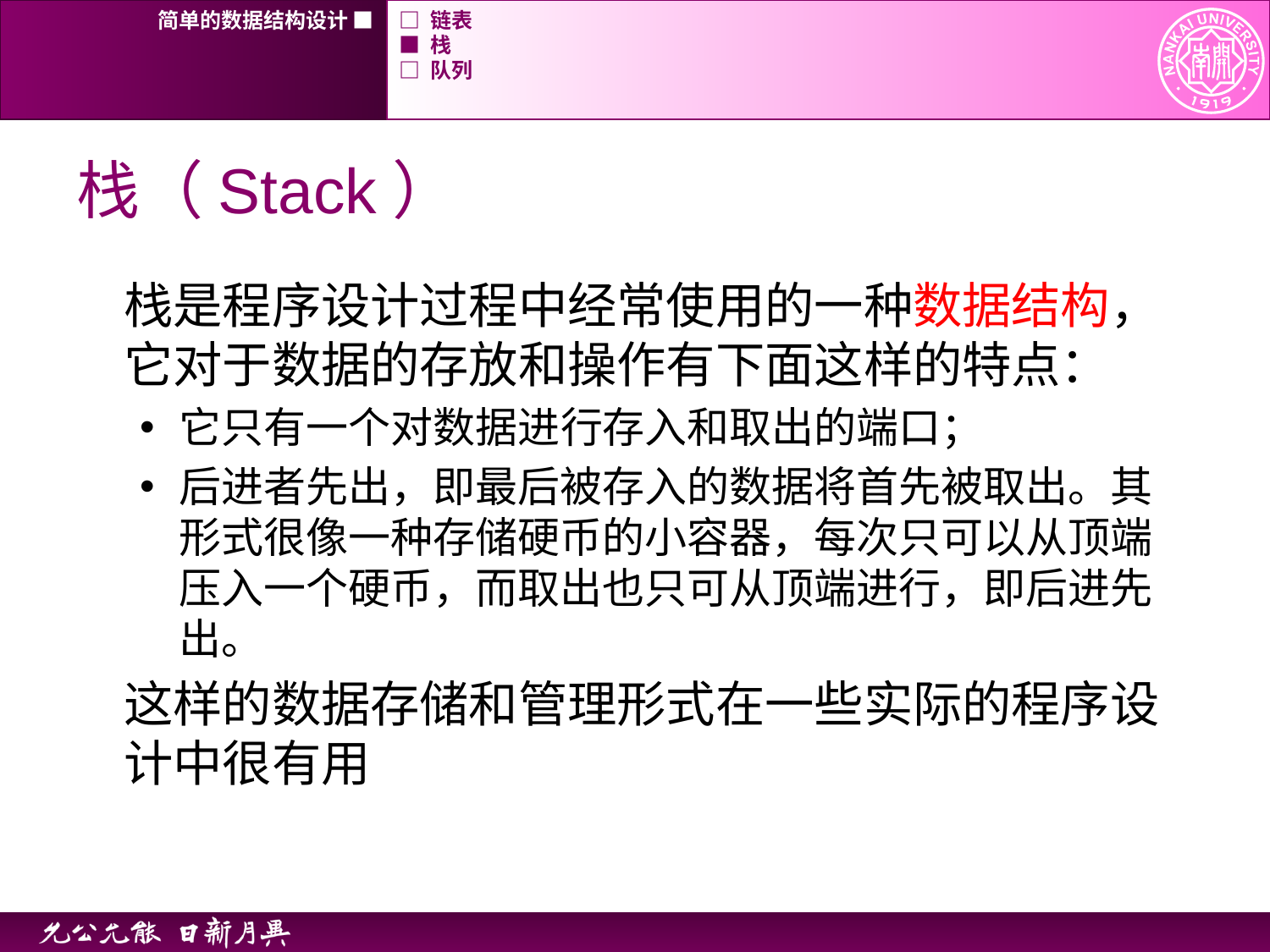

简单的数据结构设计 ■
□ 链表
■ 栈
□ 队列

# 栈（Stack）
栈是程序设计过程中经常使用的一种数据结构，它对于数据的存放和操作有下面这样的特点：
它只有一个对数据进行存入和取出的端口；
后进者先出，即最后被存入的数据将首先被取出。其形式很像一种存储硬币的小容器，每次只可以从顶端压入一个硬币，而取出也只可从顶端进行，即后进先出。
这样的数据存储和管理形式在一些实际的程序设计中很有用